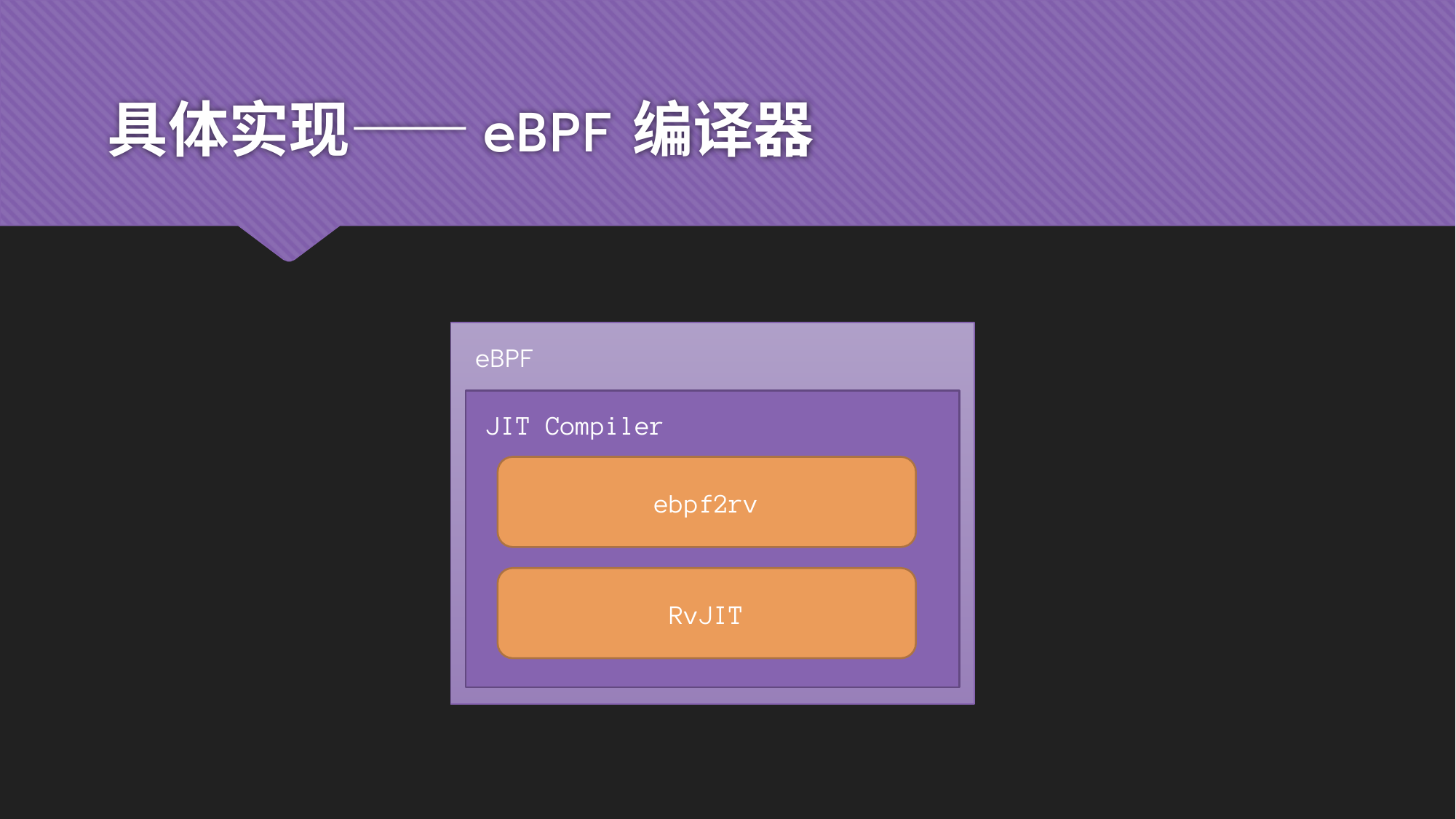

# 具体实现——eBPF编译器

eBPF

JIT Compiler
ebpf2rv
RvJIT